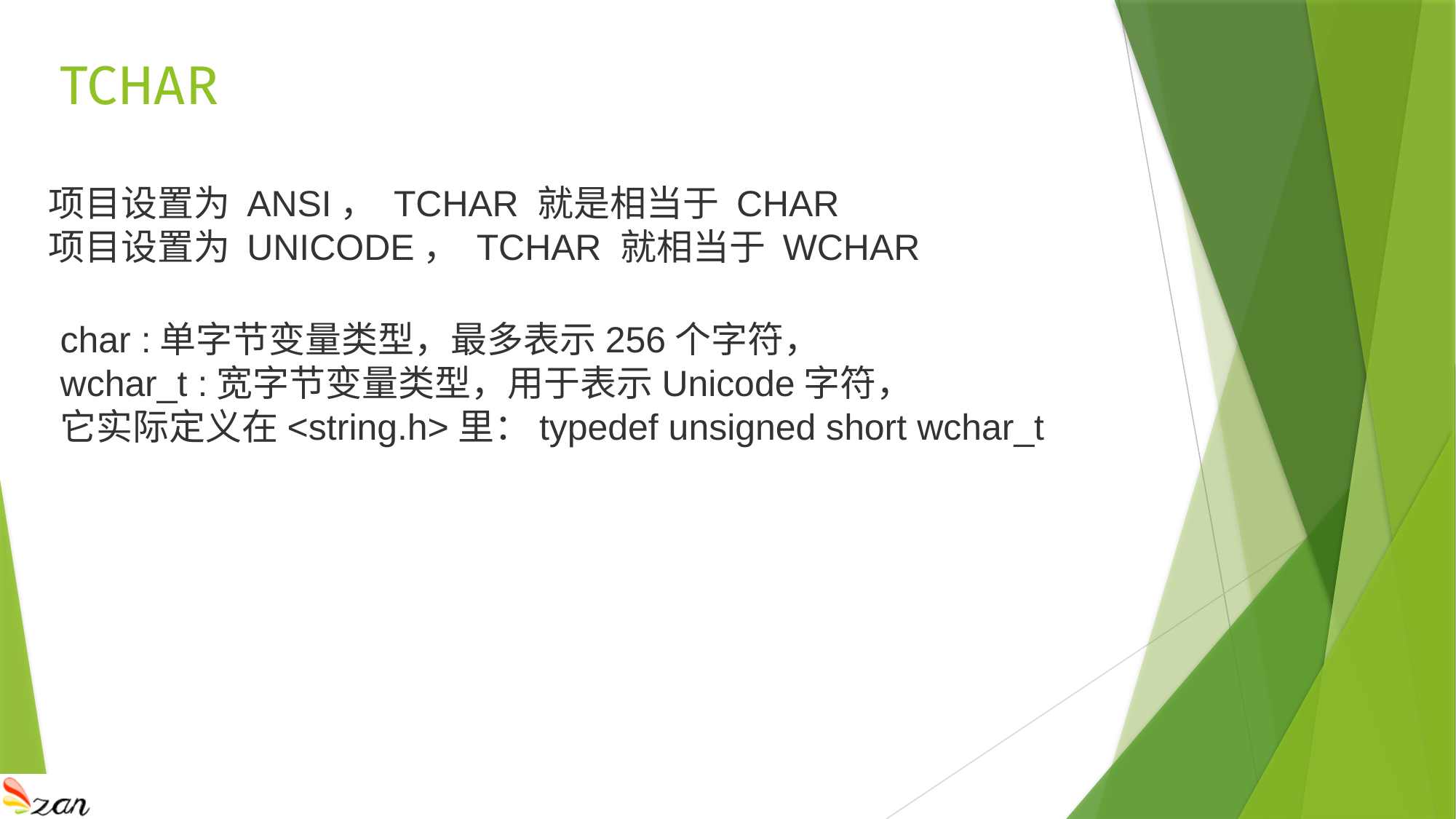

# TCHAR
项目设置为 ANSI， TCHAR 就是相当于 CHAR
项目设置为 UNICODE， TCHAR 就相当于 WCHAR
char :单字节变量类型，最多表示256个字符，
wchar_t :宽字节变量类型，用于表示Unicode字符，
它实际定义在<string.h>里：typedef unsigned short wchar_t